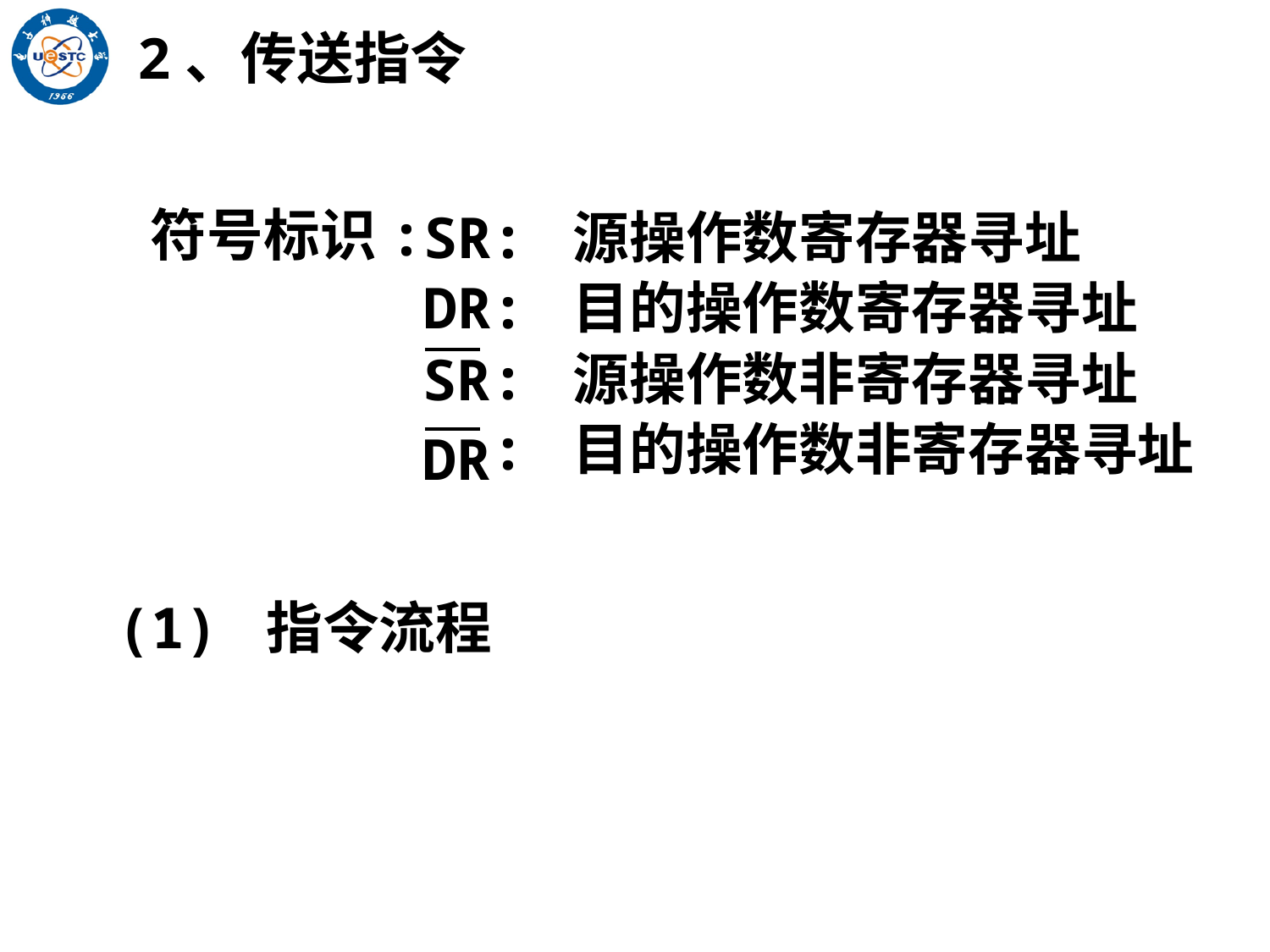

2、传送指令
SR: 源操作数寄存器寻址
DR: 目的操作数寄存器寻址
  : 源操作数非寄存器寻址
  : 目的操作数非寄存器寻址
SR
DR
符号标识:
(1) 指令流程